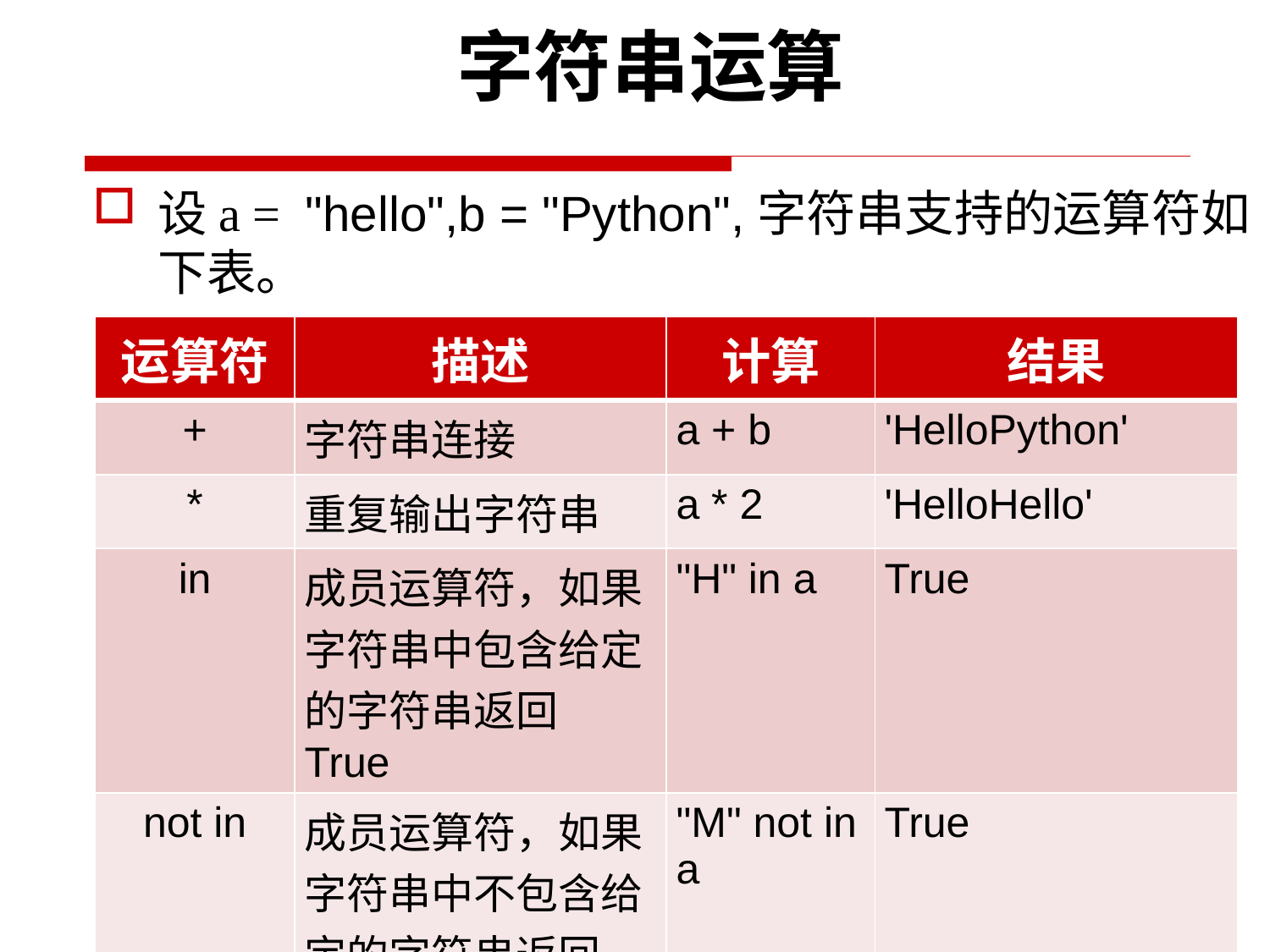

# 字符串运算
设a =  "hello",b = "Python",字符串支持的运算符如下表。

| 运算符 | 描述 | 计算 | 结果 |
| --- | --- | --- | --- |
| + | 字符串连接 | a + b | 'HelloPython' |
| \* | 重复输出字符串 | a \* 2 | 'HelloHello' |
| in | 成员运算符，如果字符串中包含给定的字符串返回 True | "H" in a | True |
| not in | 成员运算符，如果字符串中不包含给定的字符串返回 True | "M" not in a | True |
76